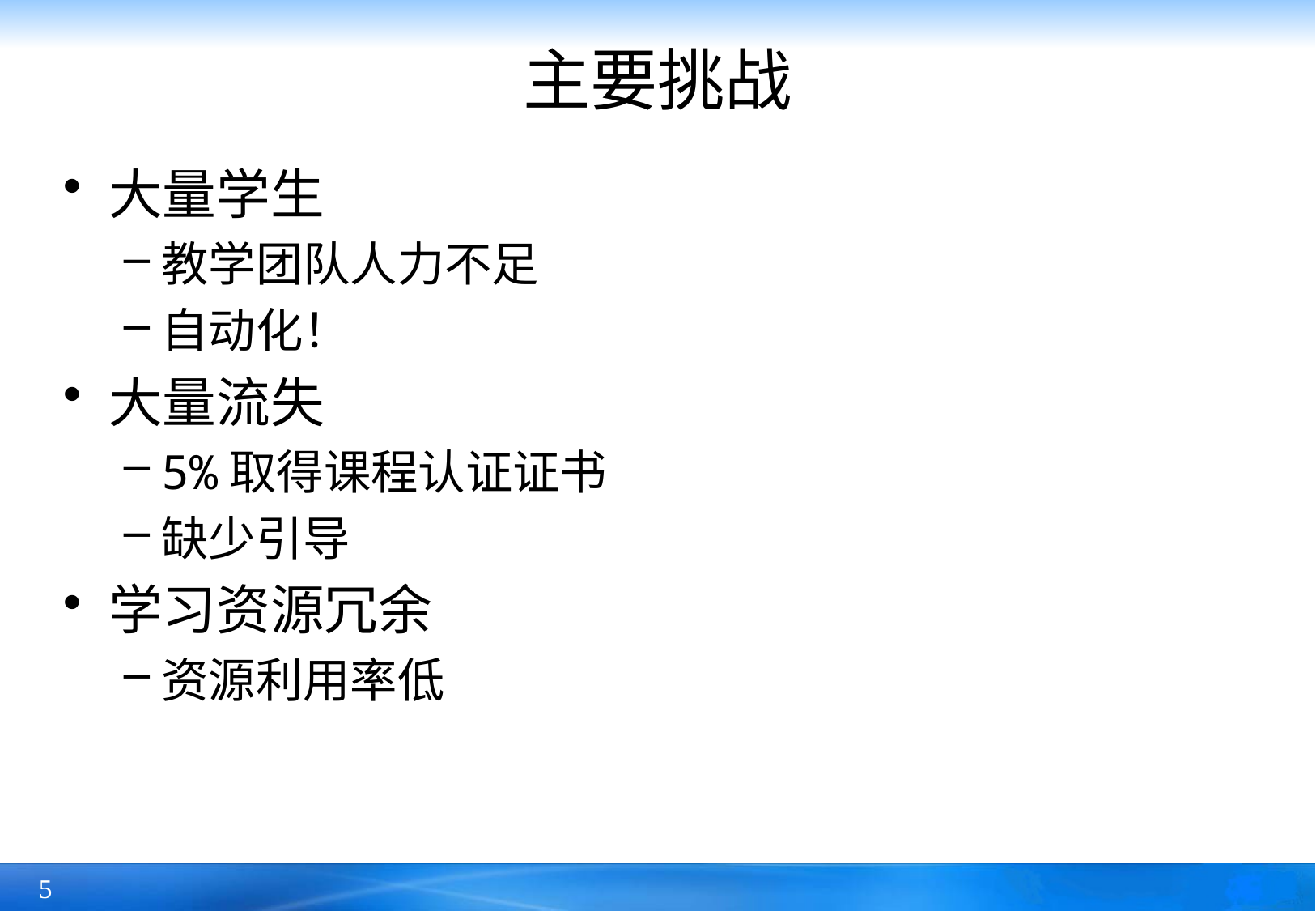

# 主要挑战
大量学生
教学团队人力不足
自动化！
大量流失
5%取得课程认证证书
缺少引导
学习资源冗余
资源利用率低